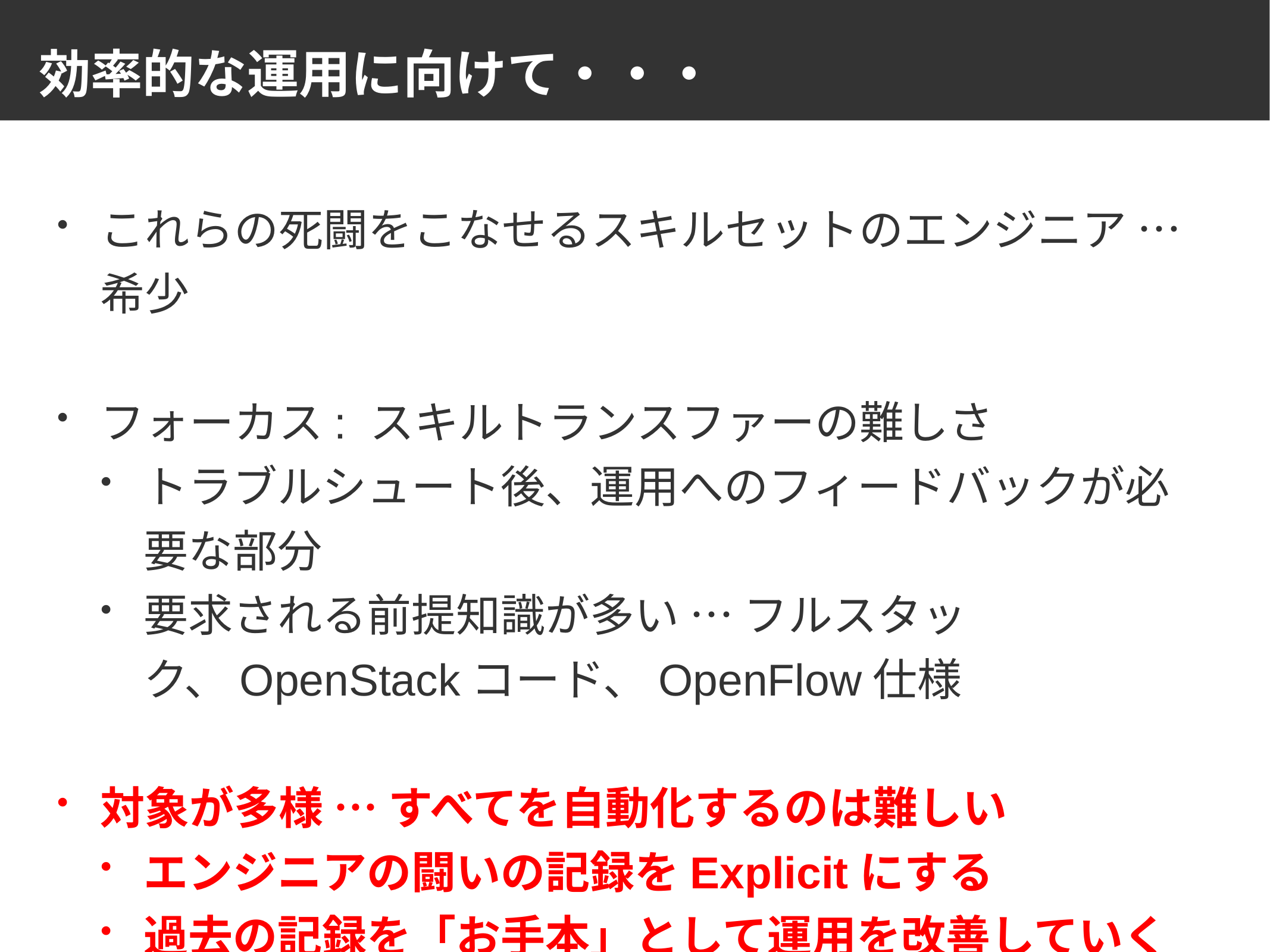

# 効率的な運用に向けて・・・
これらの死闘をこなせるスキルセットのエンジニア … 希少

フォーカス: スキルトランスファーの難しさ
トラブルシュート後、運用へのフィードバックが必要な部分
要求される前提知識が多い … フルスタック、OpenStackコード、OpenFlow仕様

対象が多様 … すべてを自動化するのは難しい
エンジニアの闘いの記録をExplicitにする
過去の記録を「お手本」として運用を改善していく